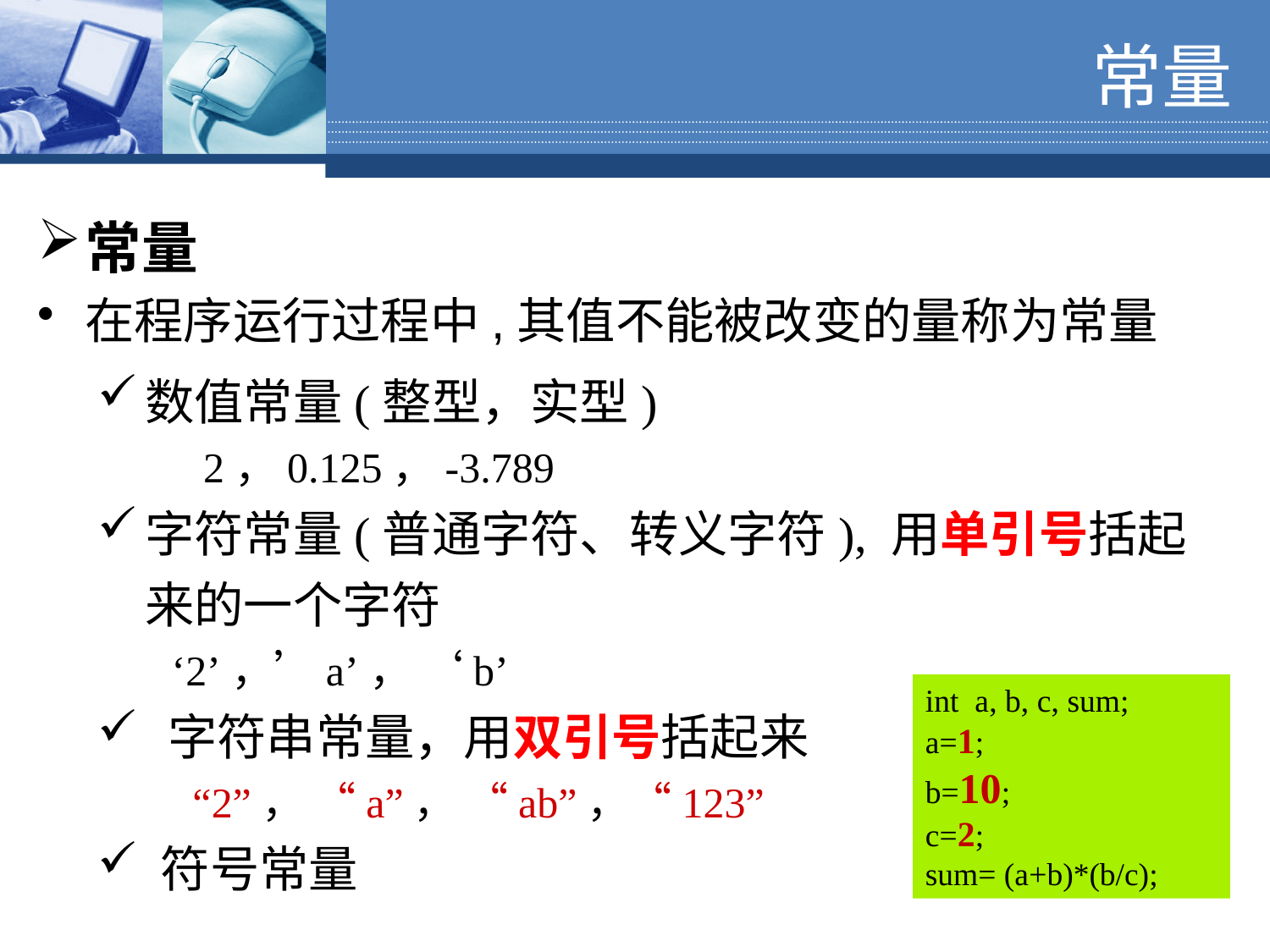

# 常量
常量
在程序运行过程中,其值不能被改变的量称为常量
数值常量(整型，实型)
          2，0.125，-3.789
字符常量(普通字符、转义字符), 用单引号括起来的一个字符
       ‘2’，’a’， ‘b’
 字符串常量，用双引号括起来
         “2”， “a”， “ab”，“123”
符号常量
int  a, b, c, sum;
a=1;
b=10;
c=2;
sum= (a+b)*(b/c);